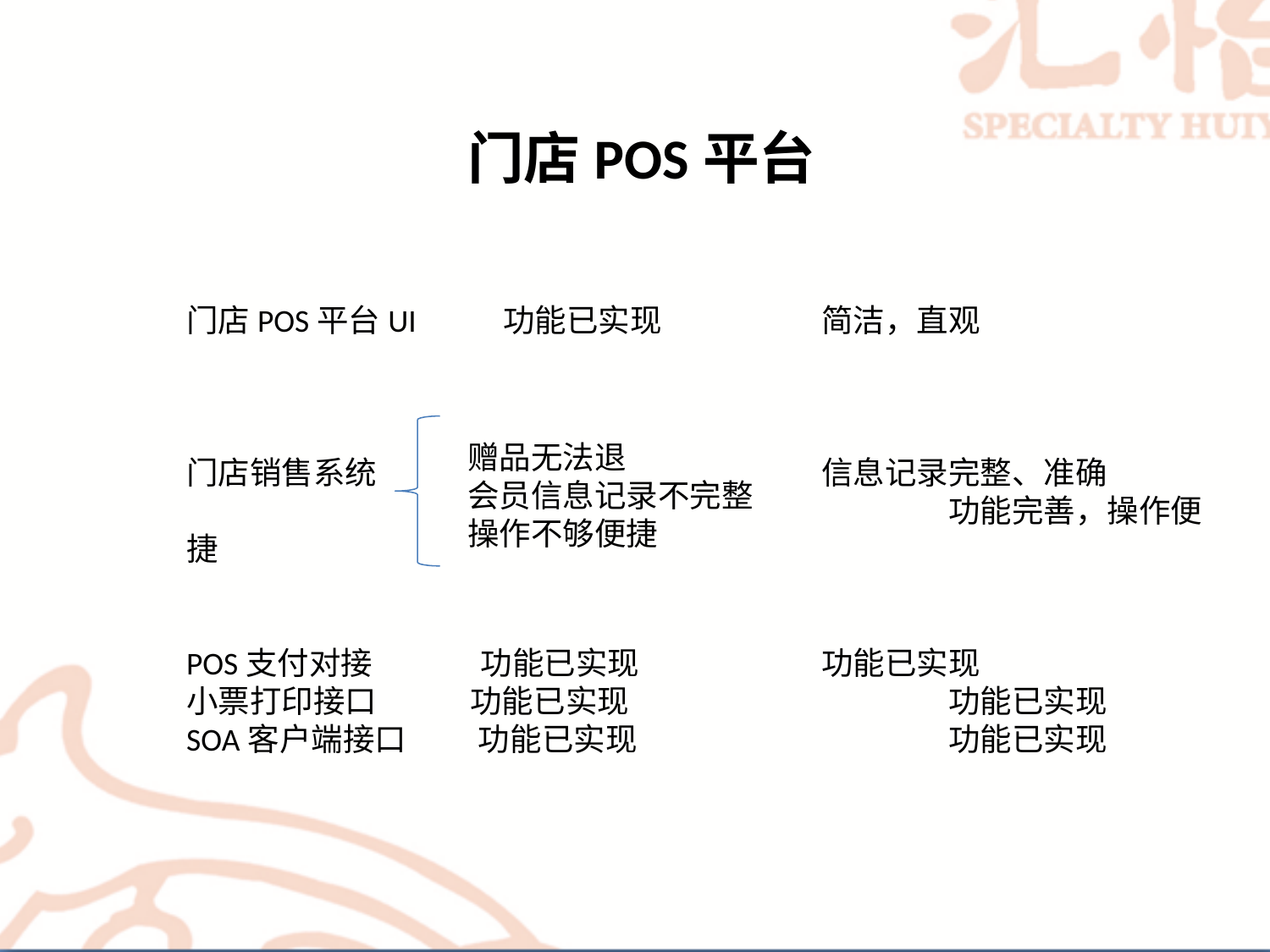

门店POS平台

门店POS平台UI           功能已实现		简洁，直观

门店销售系统                        			信息记录完整、准确
						功能完善，操作便捷

POS支付对接               功能已实现		功能已实现
小票打印接口             功能已实现			功能已实现
SOA客户端接口          功能已实现			功能已实现

赠品无法退
会员信息记录不完整
操作不够便捷